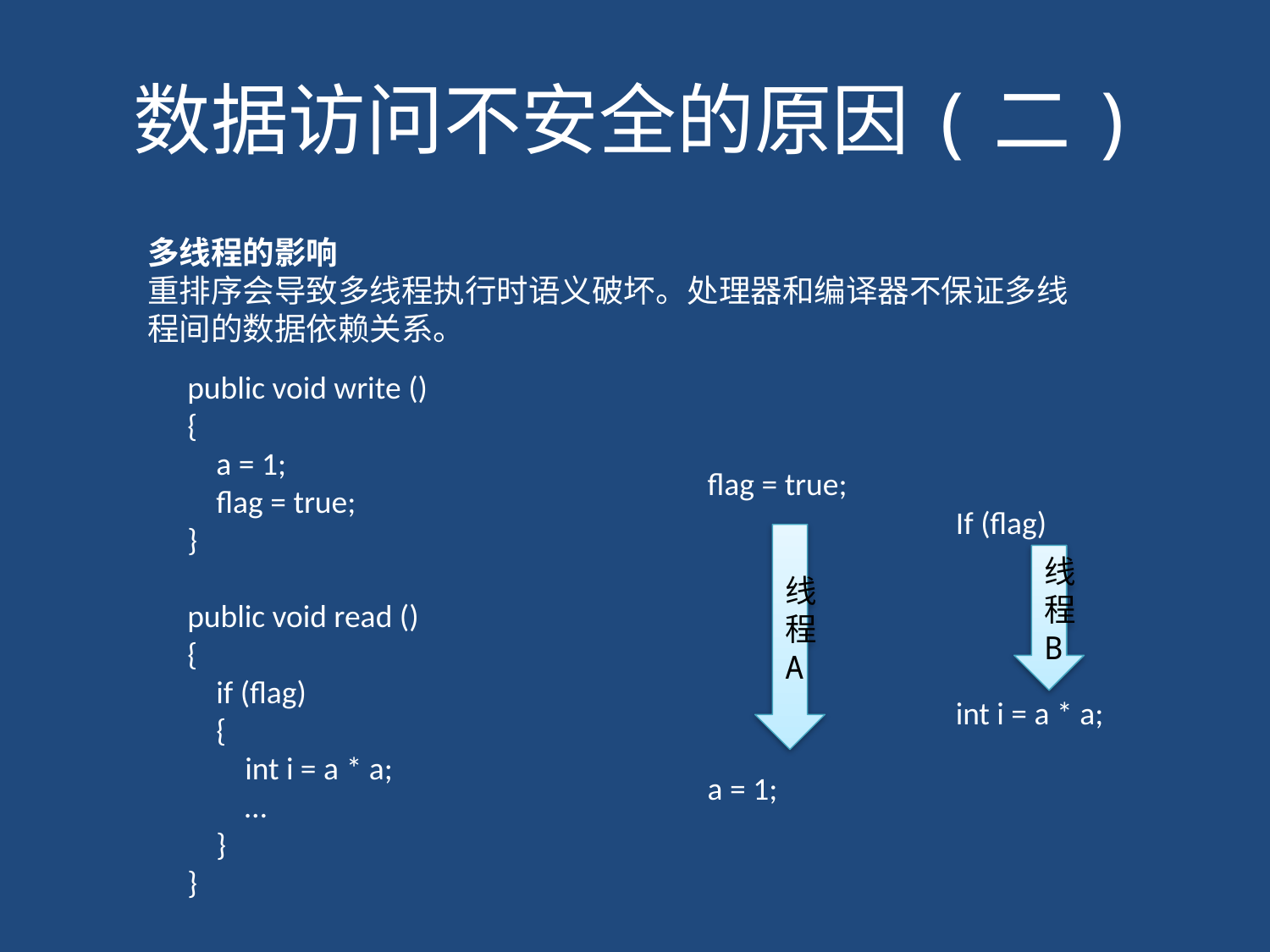

# 数据访问不安全的原因(二)
多线程的影响
重排序会导致多线程执行时语义破坏。处理器和编译器不保证多线程间的数据依赖关系。
public void write ()
{
    a = 1;
    flag = true;
}

public void read ()
{
    if (flag)
    {
        int i = a * a;
        …
    }
}
flag = true;

a = 1;
If (flag)

int i = a * a;
线程A
线程B